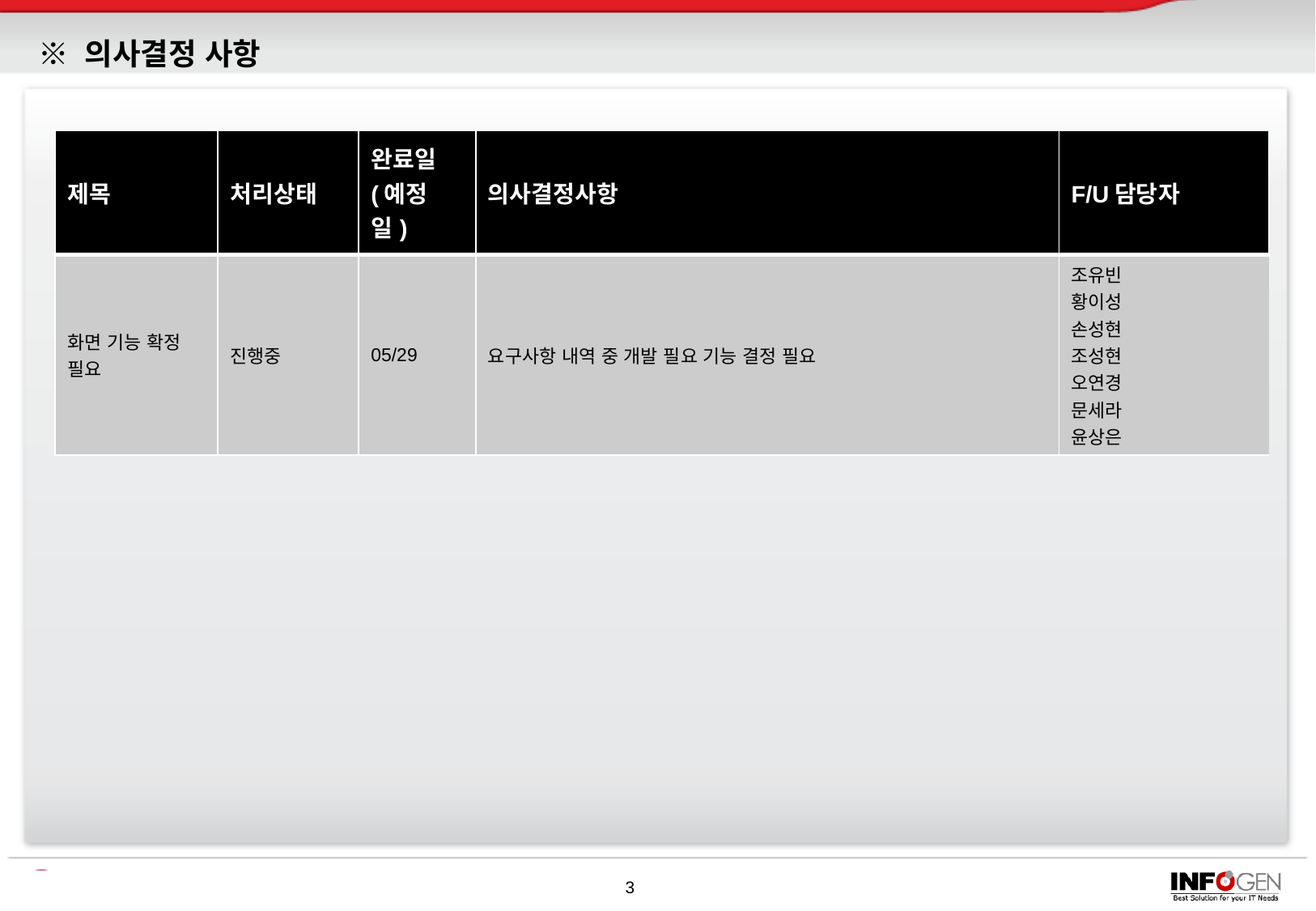

# ※ 의사결정 사항
| 제목 | 처리상태 | 완료일(예정일) | 의사결정사항 | F/U담당자 |
| --- | --- | --- | --- | --- |
| 화면 기능 확정 필요 | 진행중 | 05/29 | 요구사항 내역 중 개발 필요 기능 결정 필요 | 조유빈 황이성 손성현 조성현 오연경 문세라 윤상은 |